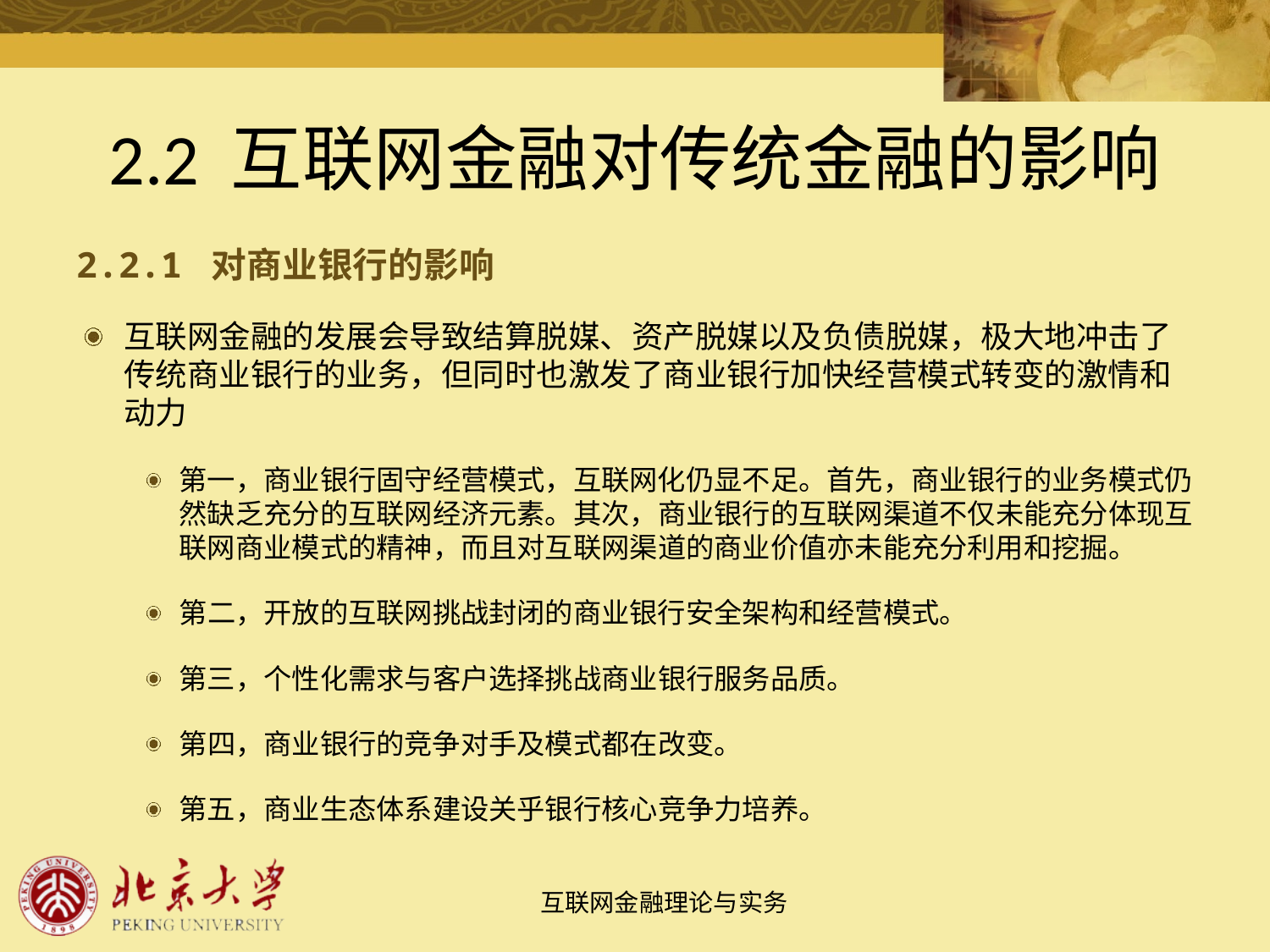

# 2.2 互联网金融对传统金融的影响
2.2.1 对商业银行的影响
互联网金融的发展会导致结算脱媒、资产脱媒以及负债脱媒，极大地冲击了传统商业银行的业务，但同时也激发了商业银行加快经营模式转变的激情和动力
第一，商业银行固守经营模式，互联网化仍显不足。首先，商业银行的业务模式仍然缺乏充分的互联网经济元素。其次，商业银行的互联网渠道不仅未能充分体现互联网商业模式的精神，而且对互联网渠道的商业价值亦未能充分利用和挖掘。
第二，开放的互联网挑战封闭的商业银行安全架构和经营模式。
第三，个性化需求与客户选择挑战商业银行服务品质。
第四，商业银行的竞争对手及模式都在改变。
第五，商业生态体系建设关乎银行核心竞争力培养。